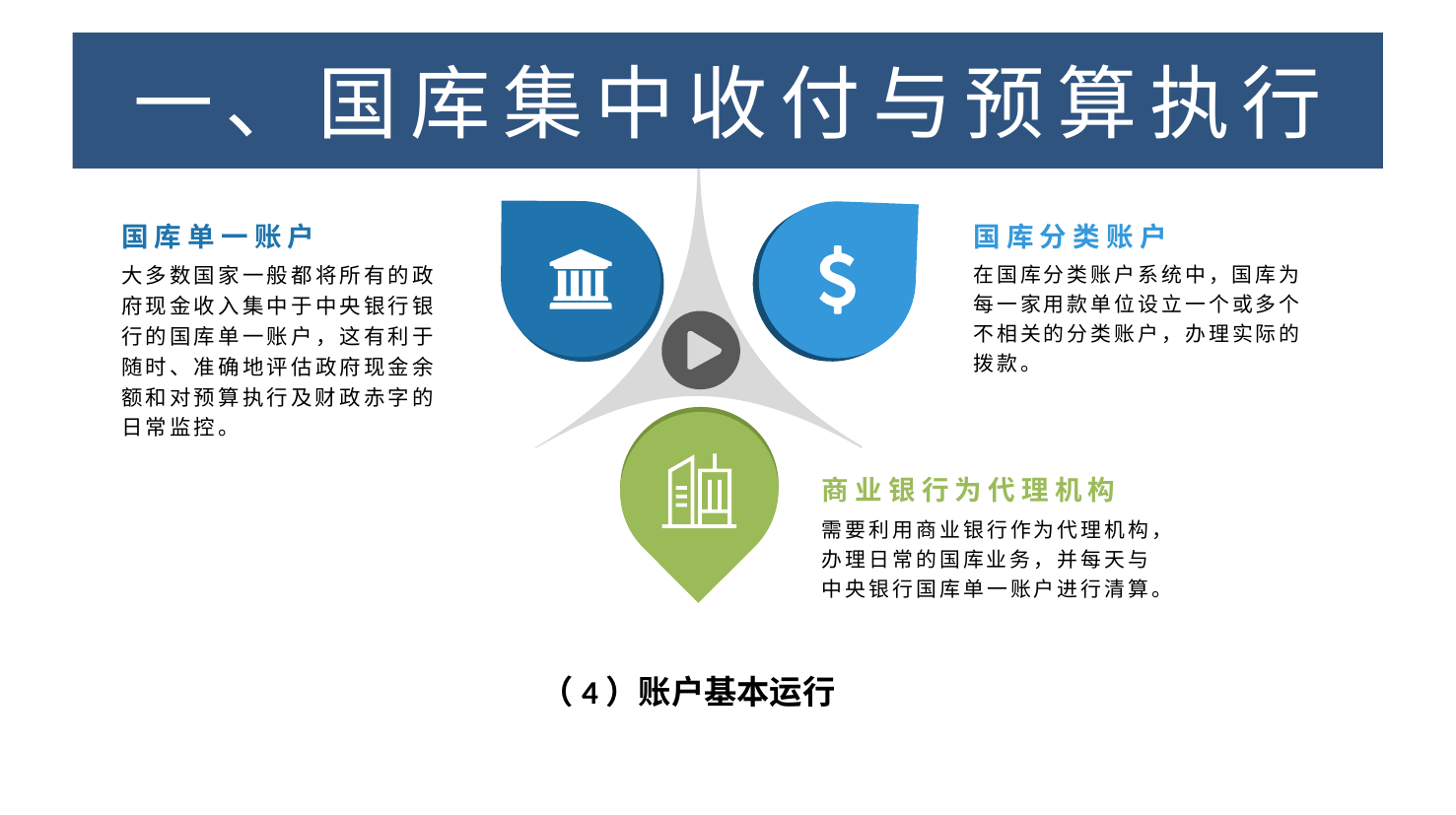

一、国库集中收付与预算执行
# 一、国库集中收付与预算执行

国库单一账户
国库分类账户

大多数国家一般都将所有的政府现金收入集中于中央银行银行的国库单一账户，这有利于随时、准确地评估政府现金余额和对预算执行及财政赤字的日常监控。
在国库分类账户系统中，国库为每一家用款单位设立一个或多个不相关的分类账户，办理实际的拨款。

商业银行为代理机构
需要利用商业银行作为代理机构，办理日常的国库业务，并每天与中央银行国库单一账户进行清算。
（4）账户基本运行